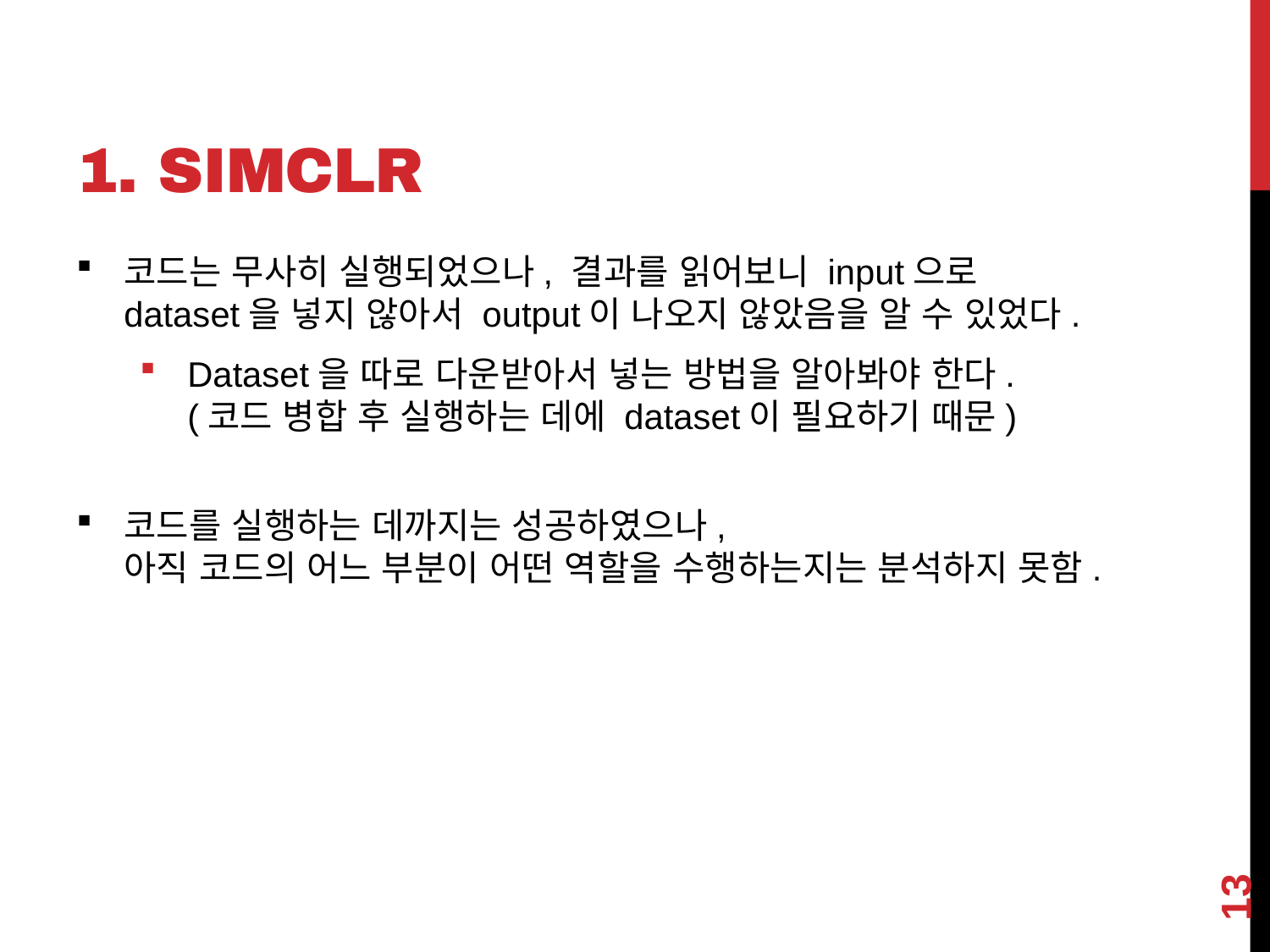

# 1. simclr
코드는 무사히 실행되었으나, 결과를 읽어보니 input으로 dataset을 넣지 않아서 output이 나오지 않았음을 알 수 있었다.
Dataset을 따로 다운받아서 넣는 방법을 알아봐야 한다.
(코드 병합 후 실행하는 데에 dataset이 필요하기 때문)

코드를 실행하는 데까지는 성공하였으나,
아직 코드의 어느 부분이 어떤 역할을 수행하는지는 분석하지 못함.
13